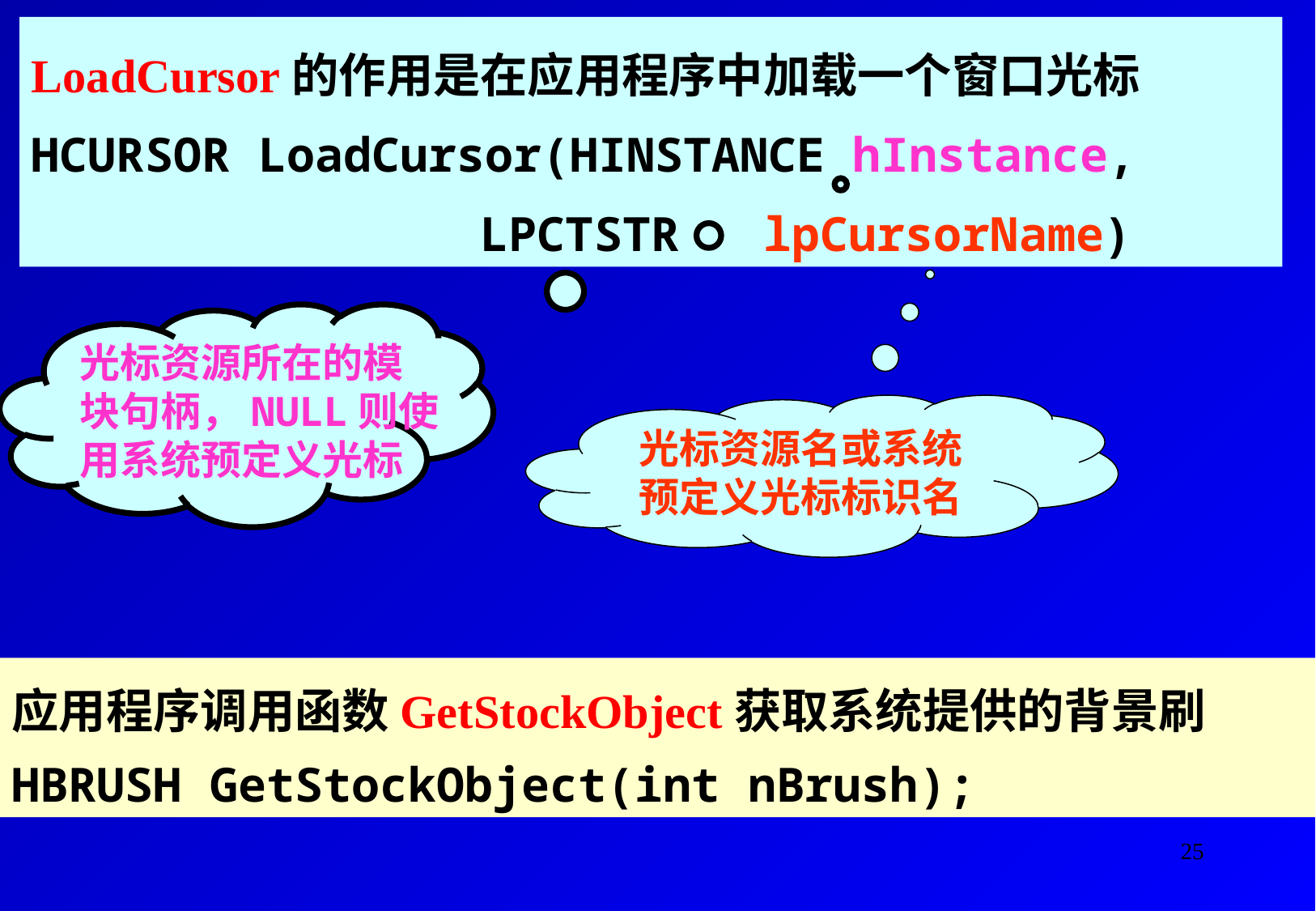

LoadCursor的作用是在应用程序中加载一个窗口光标
HCURSOR LoadCursor(HINSTANCE hInstance,
			   LPCTSTR   lpCursorName)
光标资源所在的模
块句柄，NULL则使
用系统预定义光标
光标资源名或系统
预定义光标标识名
应用程序调用函数GetStockObject获取系统提供的背景刷
HBRUSH GetStockObject(int nBrush);
25